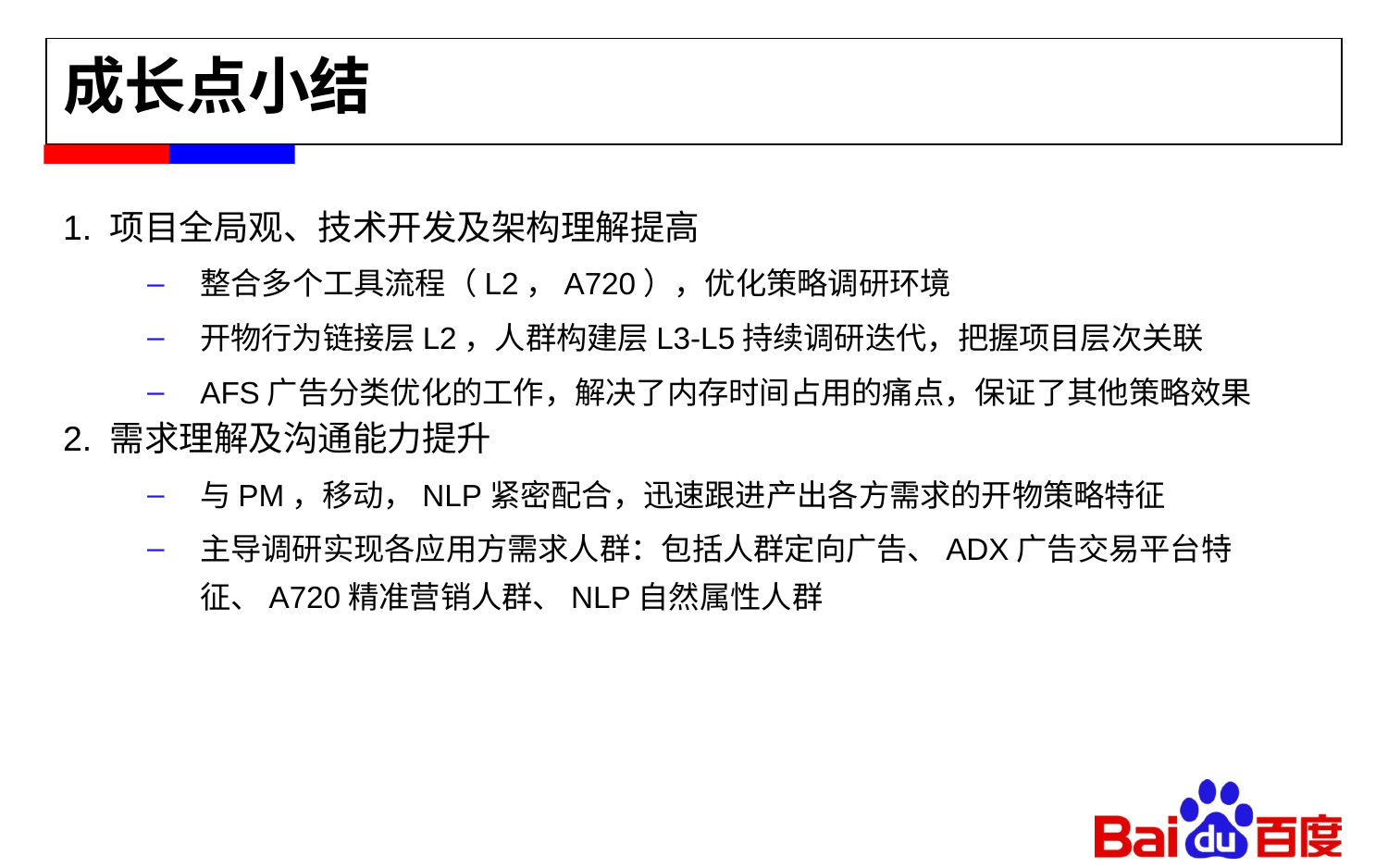

成长点小结
1. 项目全局观、技术开发及架构理解提高
整合多个工具流程（L2，A720），优化策略调研环境
开物行为链接层L2，人群构建层L3-L5持续调研迭代，把握项目层次关联
AFS广告分类优化的工作，解决了内存时间占用的痛点，保证了其他策略效果
2. 需求理解及沟通能力提升
与PM，移动，NLP紧密配合，迅速跟进产出各方需求的开物策略特征
主导调研实现各应用方需求人群：包括人群定向广告、ADX广告交易平台特征、A720精准营销人群、NLP自然属性人群